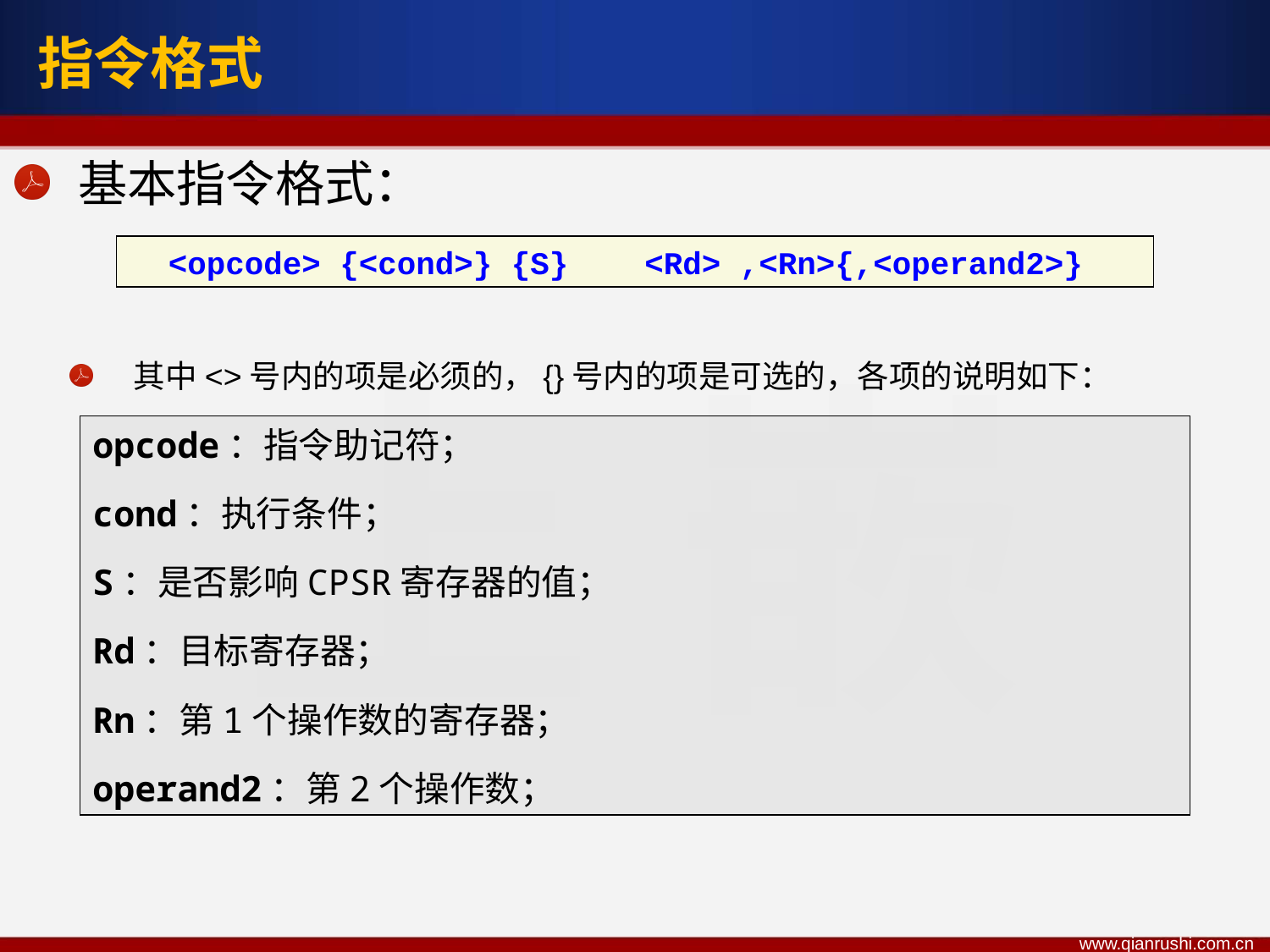

指令格式
基本指令格式：

其中<>号内的项是必须的，{}号内的项是可选的，各项的说明如下：

<opcode> {<cond>} {S}    <Rd> ,<Rn>{,<operand2>}
opcode：指令助记符；
cond：执行条件；
S：是否影响CPSR寄存器的值；
Rd：目标寄存器；
Rn：第1个操作数的寄存器；
operand2：第2个操作数；